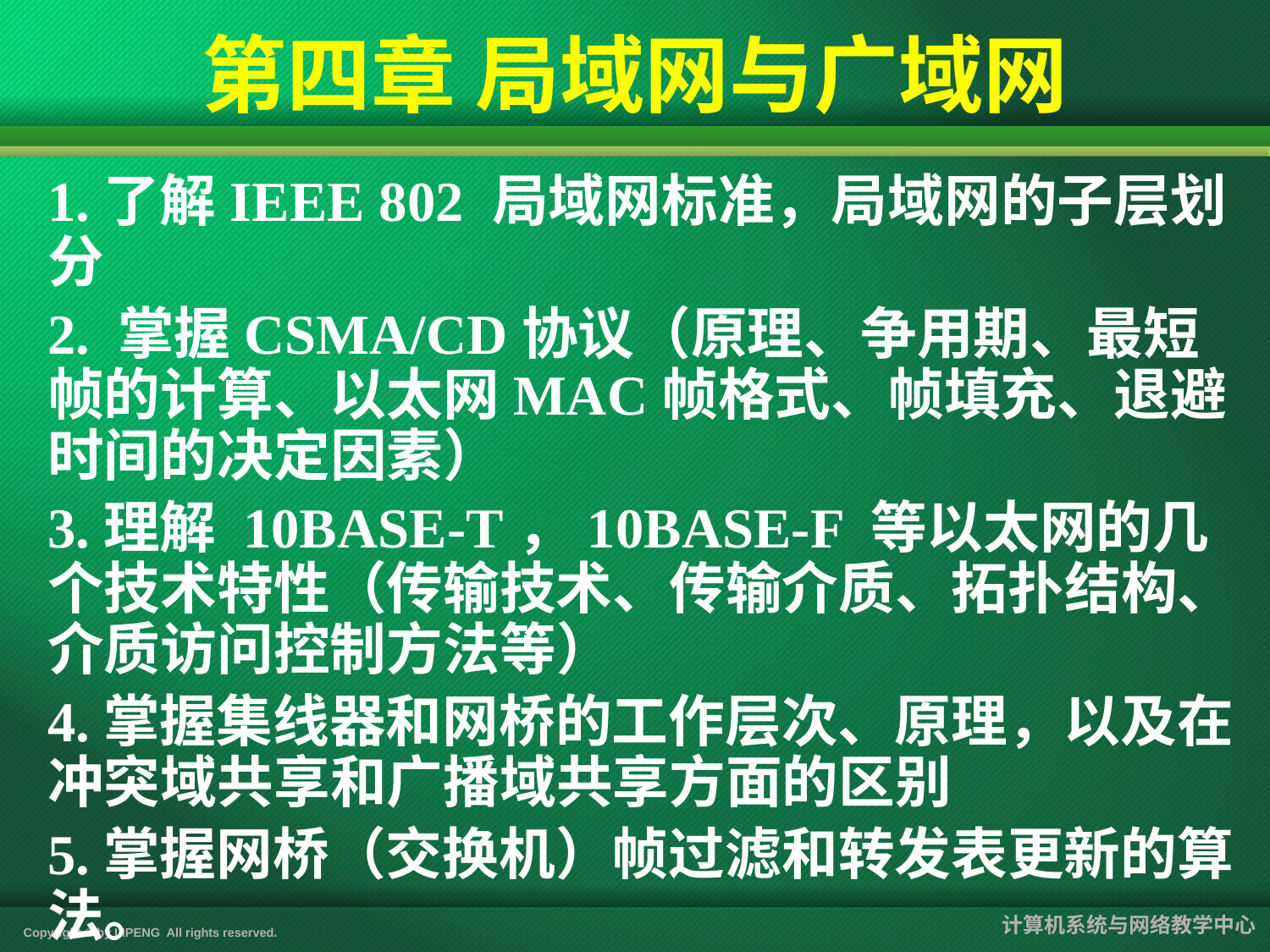

#
第四章 局域网与广域网
1.了解IEEE 802 局域网标准，局域网的子层划分
2. 掌握CSMA/CD协议（原理、争用期、最短帧的计算、以太网MAC帧格式、帧填充、退避时间的决定因素）
3.理解 10BASE-T，10BASE-F 等以太网的几个技术特性（传输技术、传输介质、拓扑结构、介质访问控制方法等）
4.掌握集线器和网桥的工作层次、原理，以及在冲突域共享和广播域共享方面的区别
5.掌握网桥（交换机）帧过滤和转发表更新的算法。